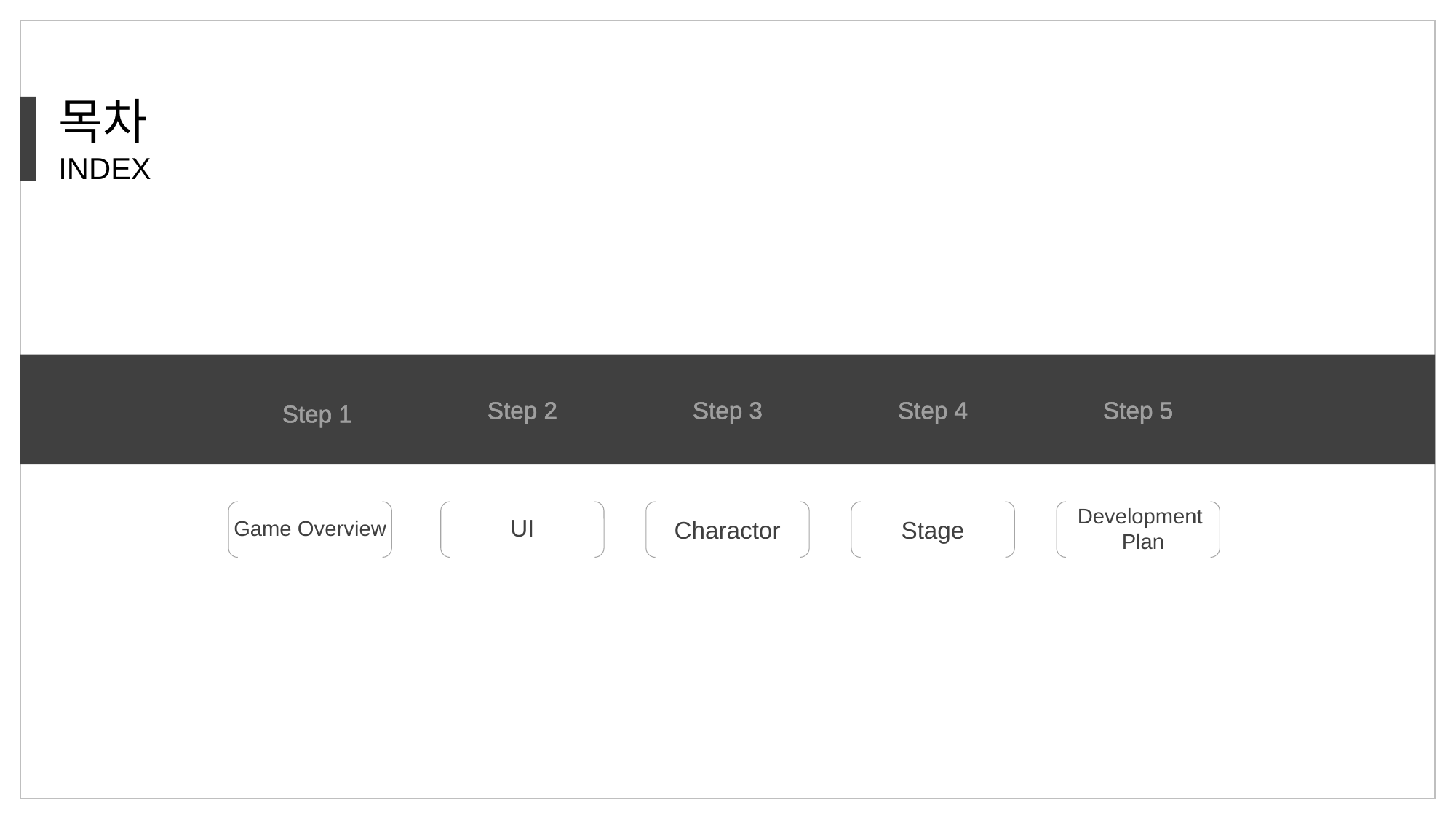

목차
INDEX

Step 2
Step 3
Step 4
Step 5
Step 1
Development
Plan

Game Overview

Charactor

Stage

UI